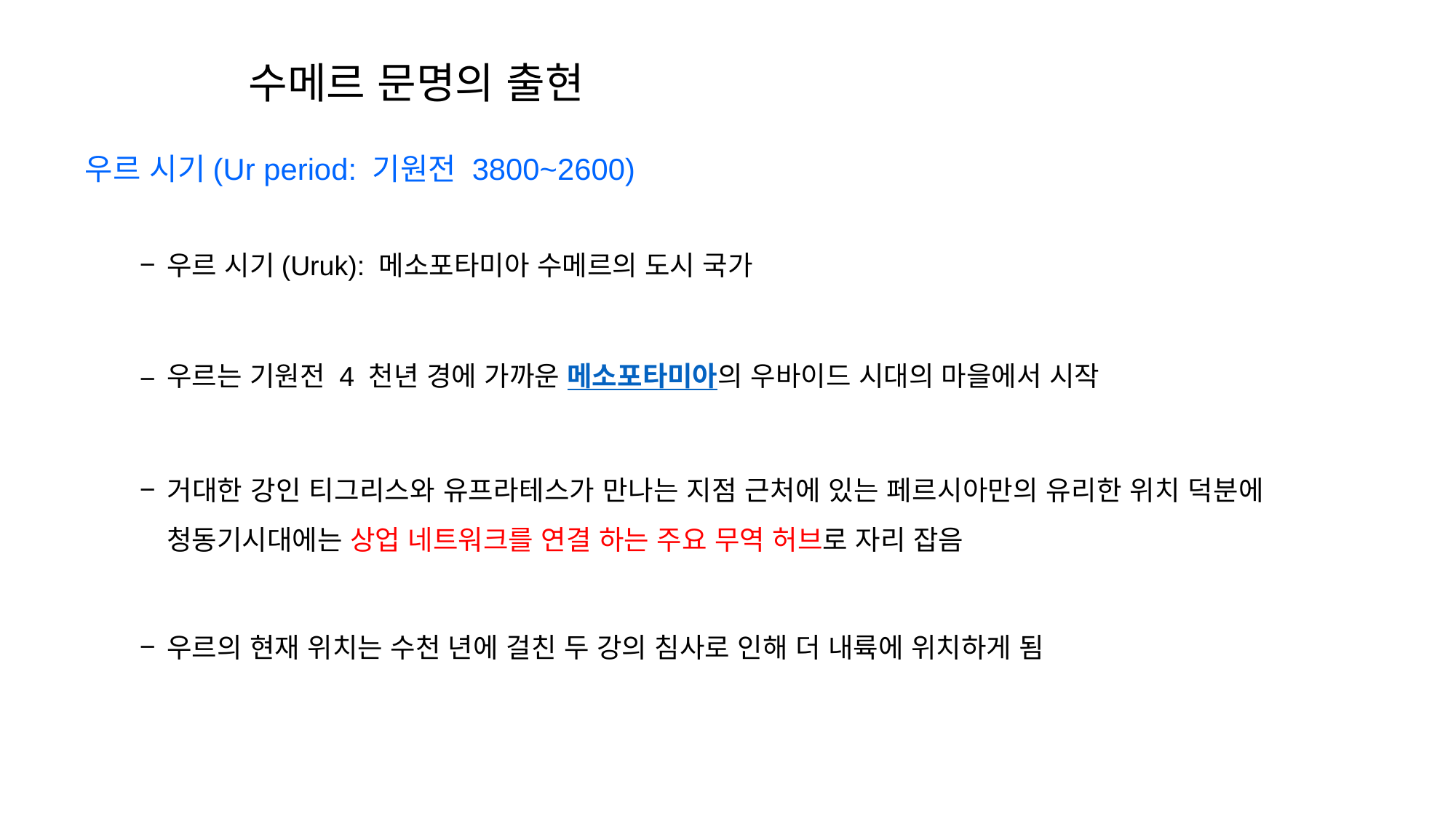

수메르 문명의 출현
우르 시기(Ur period: 기원전 3800~2600)

우르 시기(Uruk): 메소포타미아 수메르의 도시 국가

우르는 기원전 4 천년 경에 가까운 메소포타미아의 우바이드 시대의 마을에서 시작

거대한 강인 티그리스와 유프라테스가 만나는 지점 근처에 있는 페르시아만의 유리한 위치 덕분에 청동기시대에는 상업 네트워크를 연결 하는 주요 무역 허브로 자리 잡음

우르의 현재 위치는 수천 년에 걸친 두 강의 침사로 인해 더 내륙에 위치하게 됨